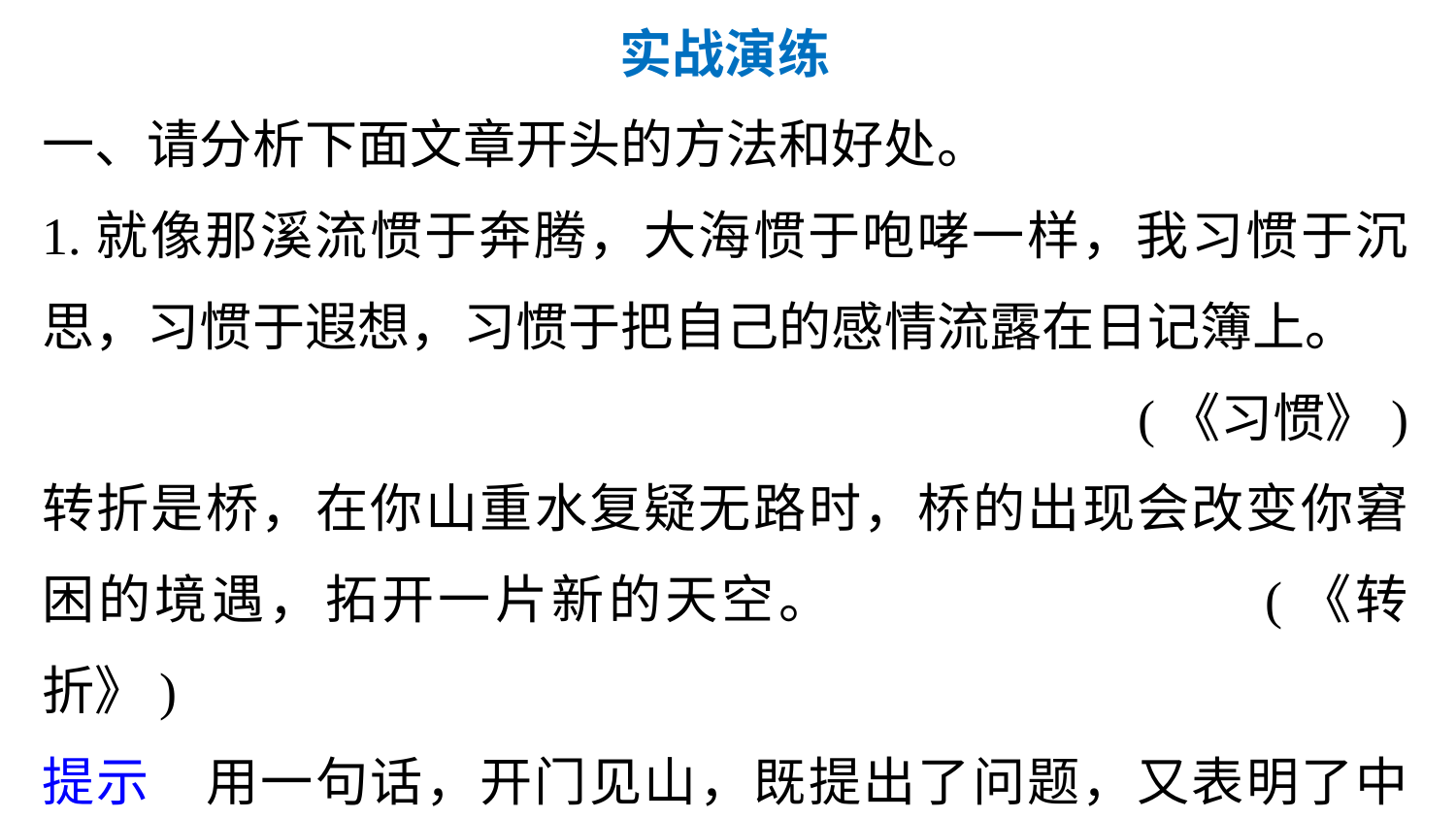

实战演练
一、请分析下面文章开头的方法和好处。
1.就像那溪流惯于奔腾，大海惯于咆哮一样，我习惯于沉思，习惯于遐想，习惯于把自己的感情流露在日记簿上。
(《习惯》)
转折是桥，在你山重水复疑无路时，桥的出现会改变你窘困的境遇，拓开一片新的天空。		        (《转折》)
提示　用一句话，开门见山，既提出了问题，又表明了中心论点，简洁明了。